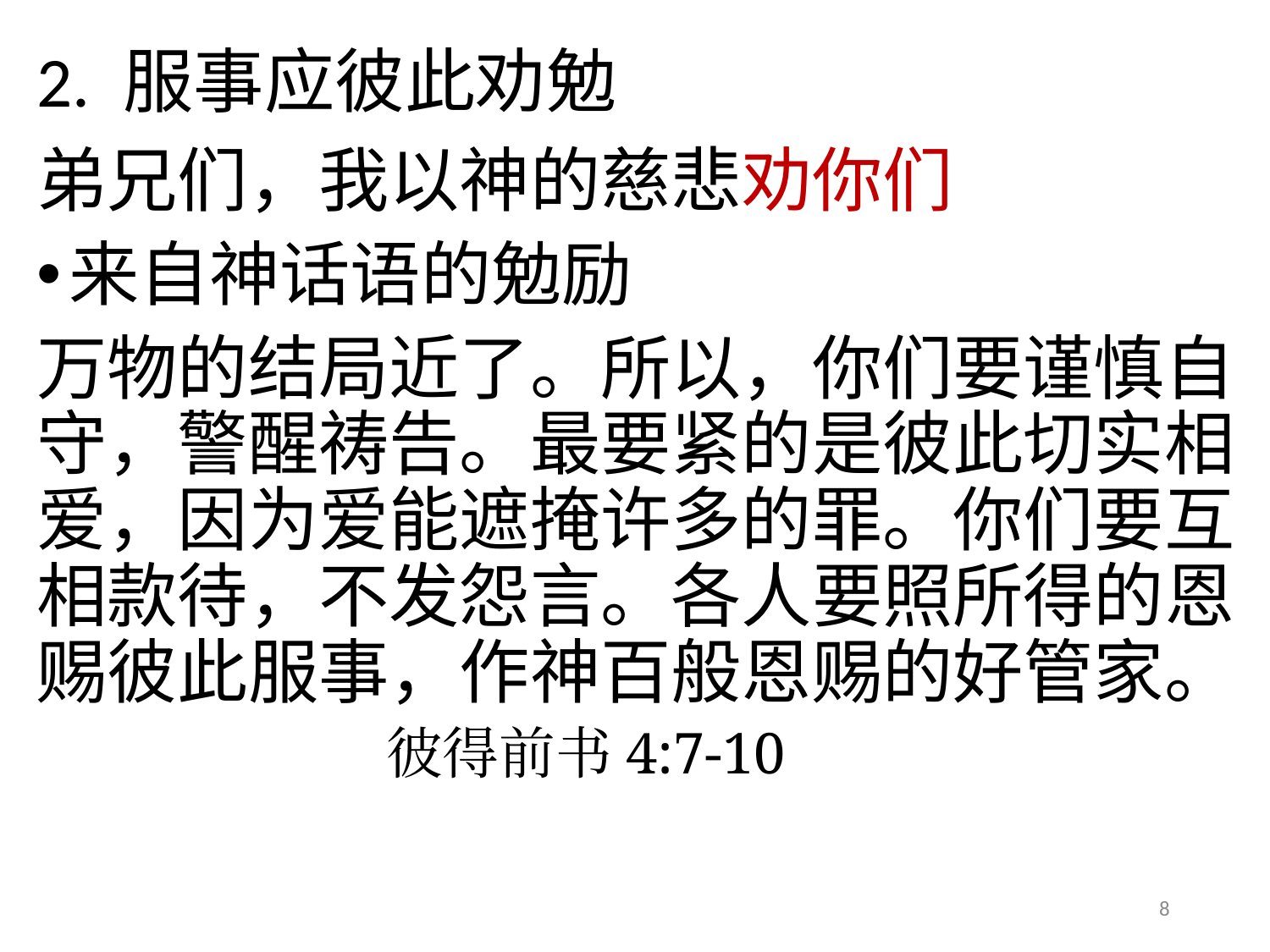

# 2. 服事应彼此劝勉
弟兄们，我以神的慈悲劝你们
来自神话语的勉励
万物的结局近了。所以，你们要谨慎自守，警醒祷告。最要紧的是彼此切实相爱，因为爱能遮掩许多的罪。你们要互相款待，不发怨言。各人要照所得的恩赐彼此服事，作神百般恩赐的好管家。
                      彼得前书4:7-10
8